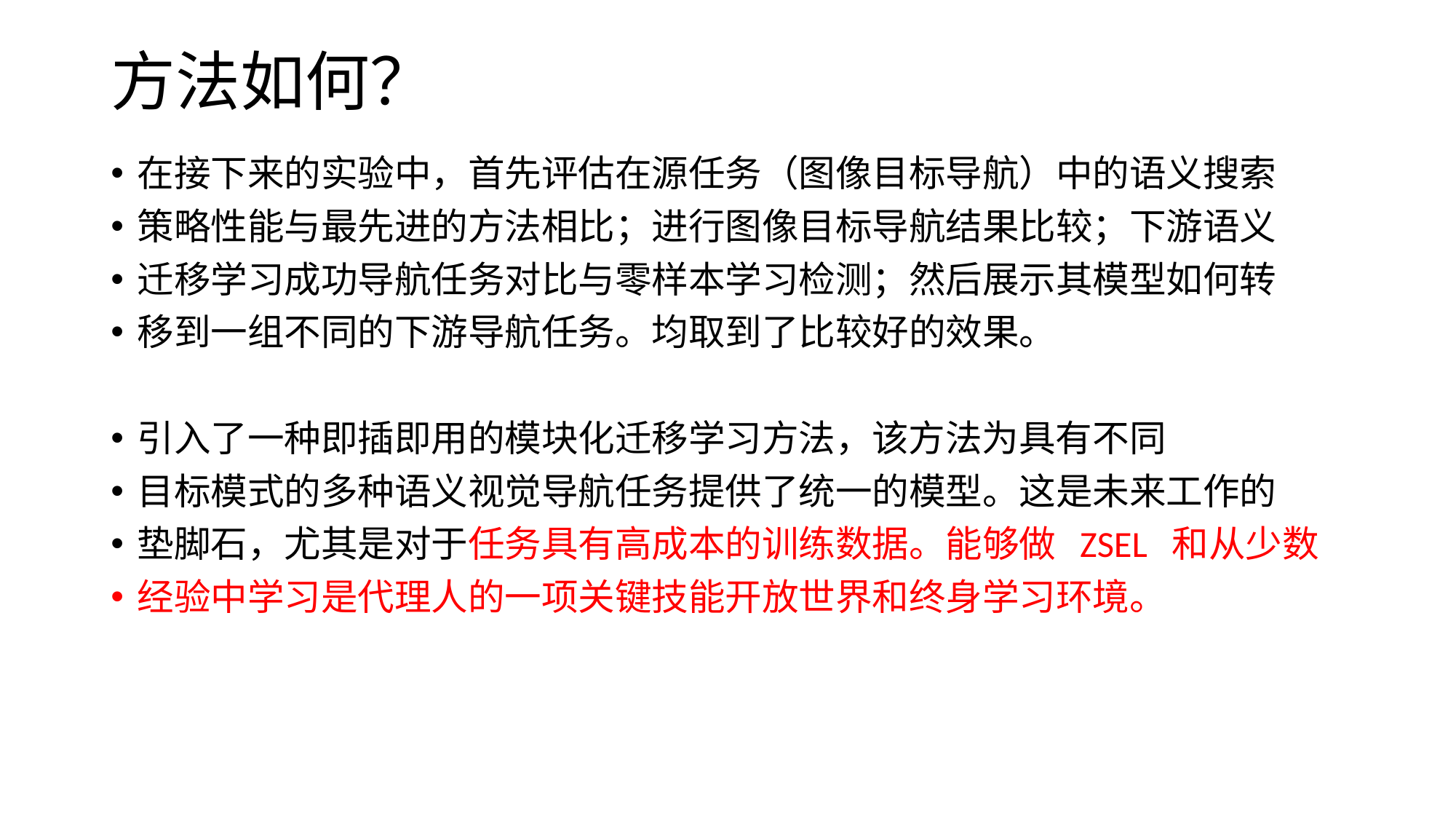

# 方法如何？
在接下来的实验中，首先评估在源任务（图像目标导航）中的语义搜索
策略性能与最先进的方法相比；进行图像目标导航结果比较；下游语义
迁移学习成功导航任务对比与零样本学习检测；然后展示其模型如何转
移到一组不同的下游导航任务。均取到了比较好的效果。

引入了一种即插即用的模块化迁移学习方法，该方法为具有不同
目标模式的多种语义视觉导航任务提供了统一的模型。这是未来工作的
垫脚石，尤其是对于任务具有高成本的训练数据。能够做  ZSEL  和从少数
经验中学习是代理人的一项关键技能开放世界和终身学习环境。